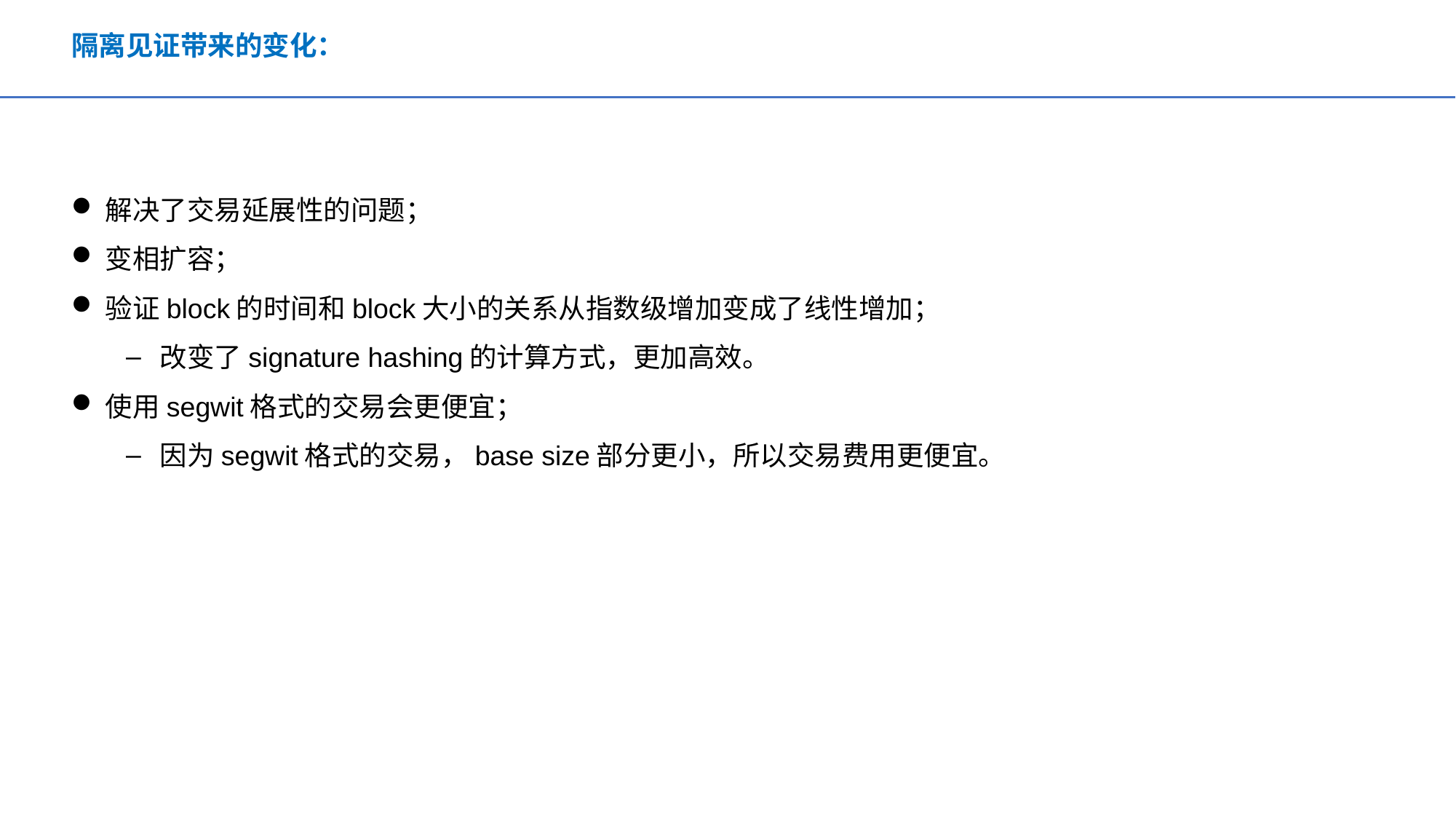

隔离见证带来的变化：

解决了交易延展性的问题；
变相扩容；
验证block的时间和block大小的关系从指数级增加变成了线性增加；
改变了signature hashing的计算方式，更加高效。
使用segwit格式的交易会更便宜；
因为segwit格式的交易，base size部分更小，所以交易费用更便宜。